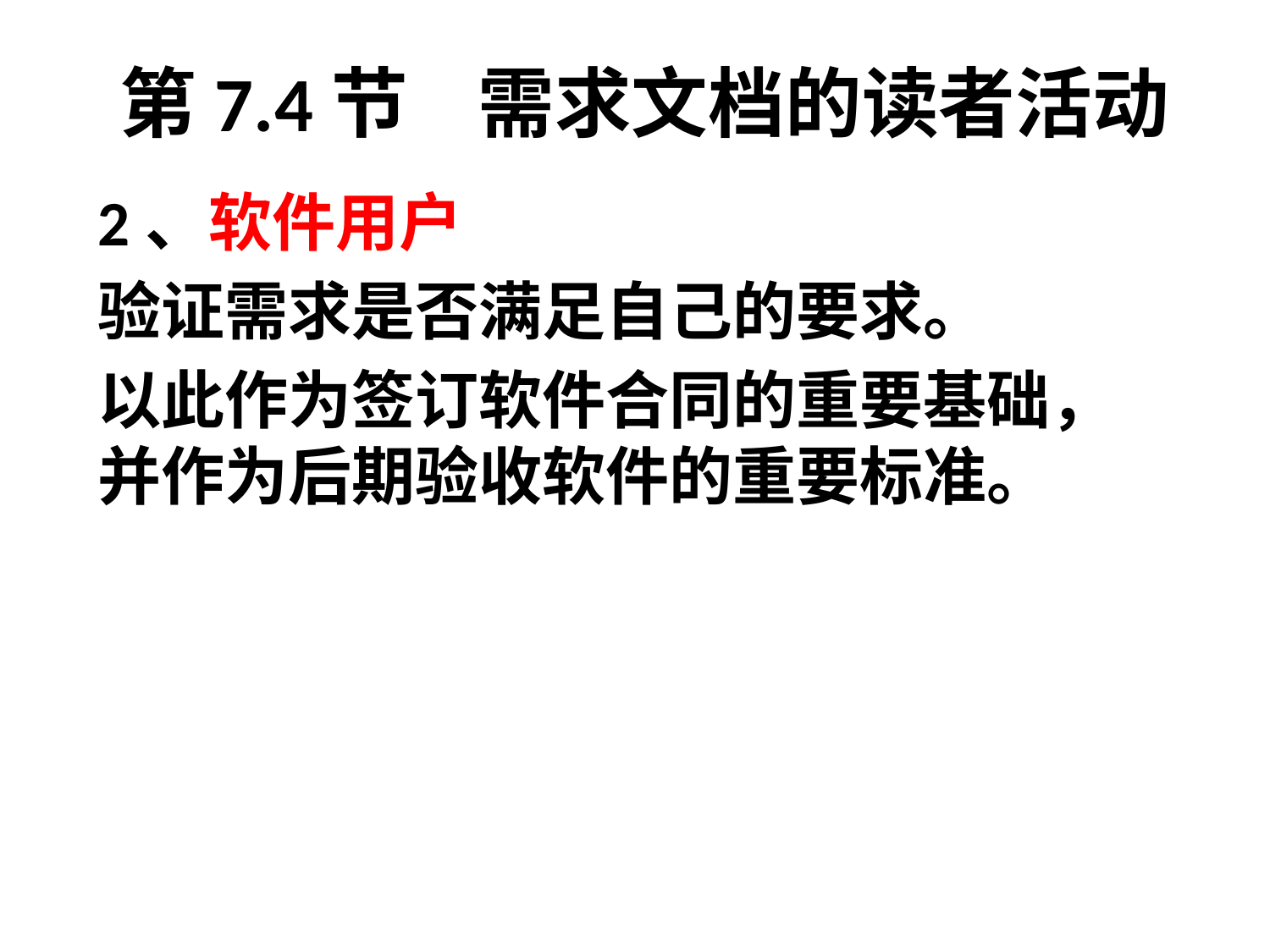

# 第7.4节    需求文档的读者活动
2、软件用户
验证需求是否满足自己的要求。
以此作为签订软件合同的重要基础，并作为后期验收软件的重要标准。